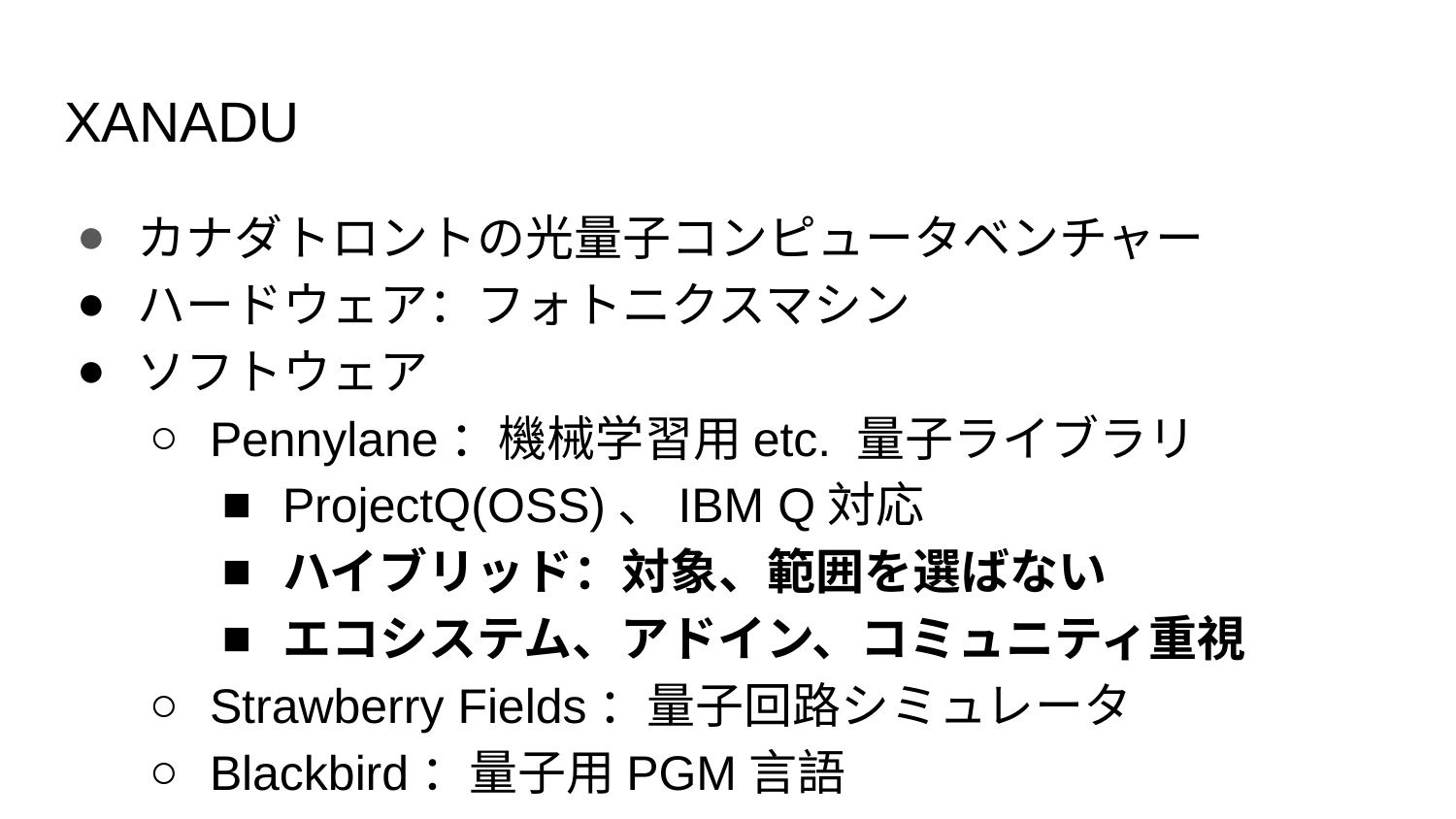

# XANADU
カナダトロントの光量子コンピュータベンチャー
ハードウェア：フォトニクスマシン
ソフトウェア
Pennylane：機械学習用etc. 量子ライブラリ
ProjectQ(OSS)、IBM Q対応
ハイブリッド：対象、範囲を選ばない
エコシステム、アドイン、コミュニティ重視
Strawberry Fields：量子回路シミュレータ
Blackbird：量子用PGM言語